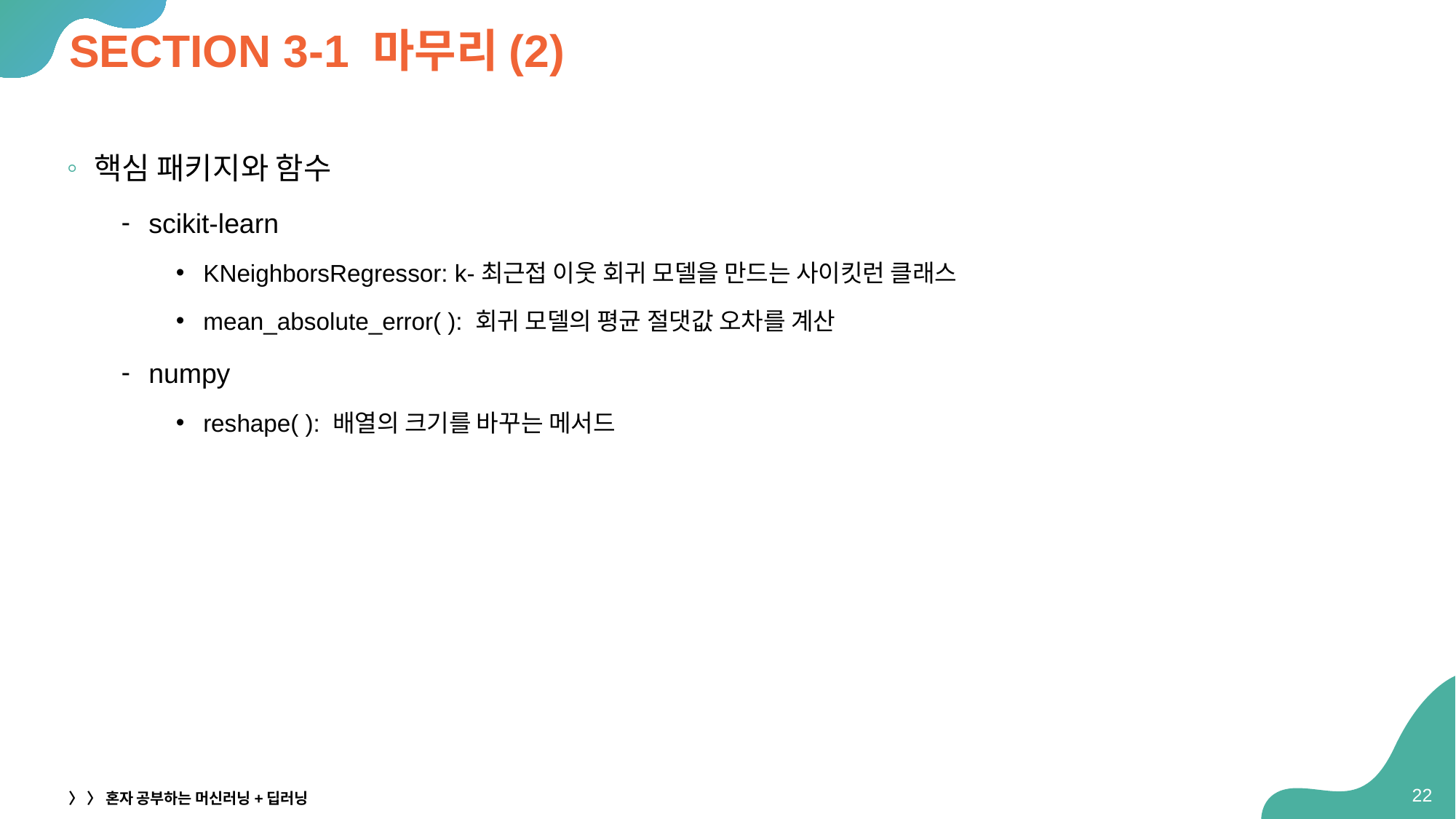

# SECTION 3-1 마무리(2)
핵심 패키지와 함수
scikit-learn
KNeighborsRegressor: k-최근접 이웃 회귀 모델을 만드는 사이킷런 클래스
mean_absolute_error( ): 회귀 모델의 평균 절댓값 오차를 계산
numpy
reshape( ): 배열의 크기를 바꾸는 메서드
22
〉 〉 혼자 공부하는 머신러닝+딥러닝